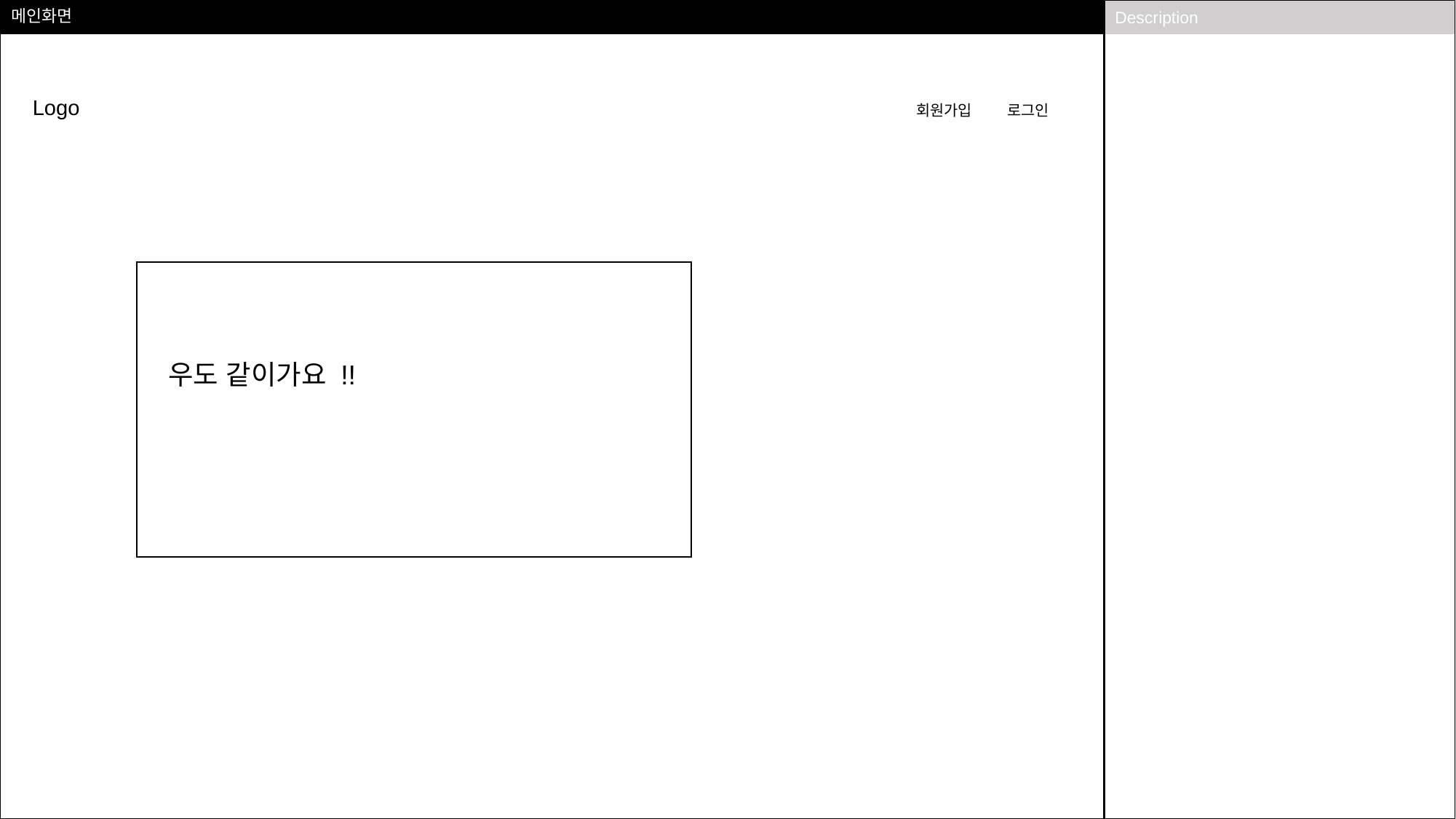

메인화면
Logo
회원가입
로그인

우도 같이가요 !!